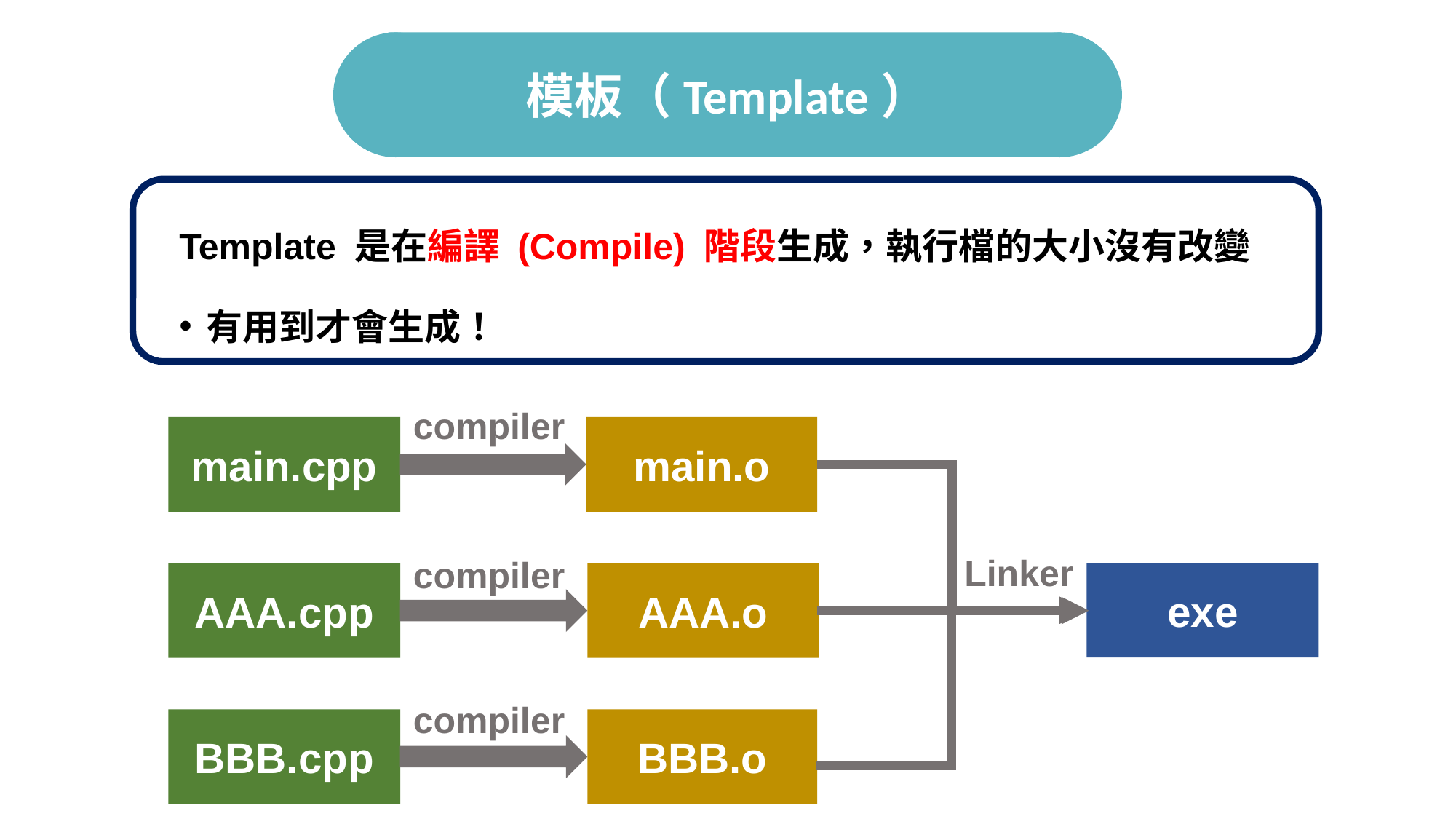

# 模板（Template）

Template 是在編譯 (Compile) 階段生成，執行檔的大小沒有改變
有用到才會生成！
compiler
main.cpp
main.o

Linker
compiler
exe
AAA.cpp
AAA.o

compiler
BBB.cpp
BBB.o